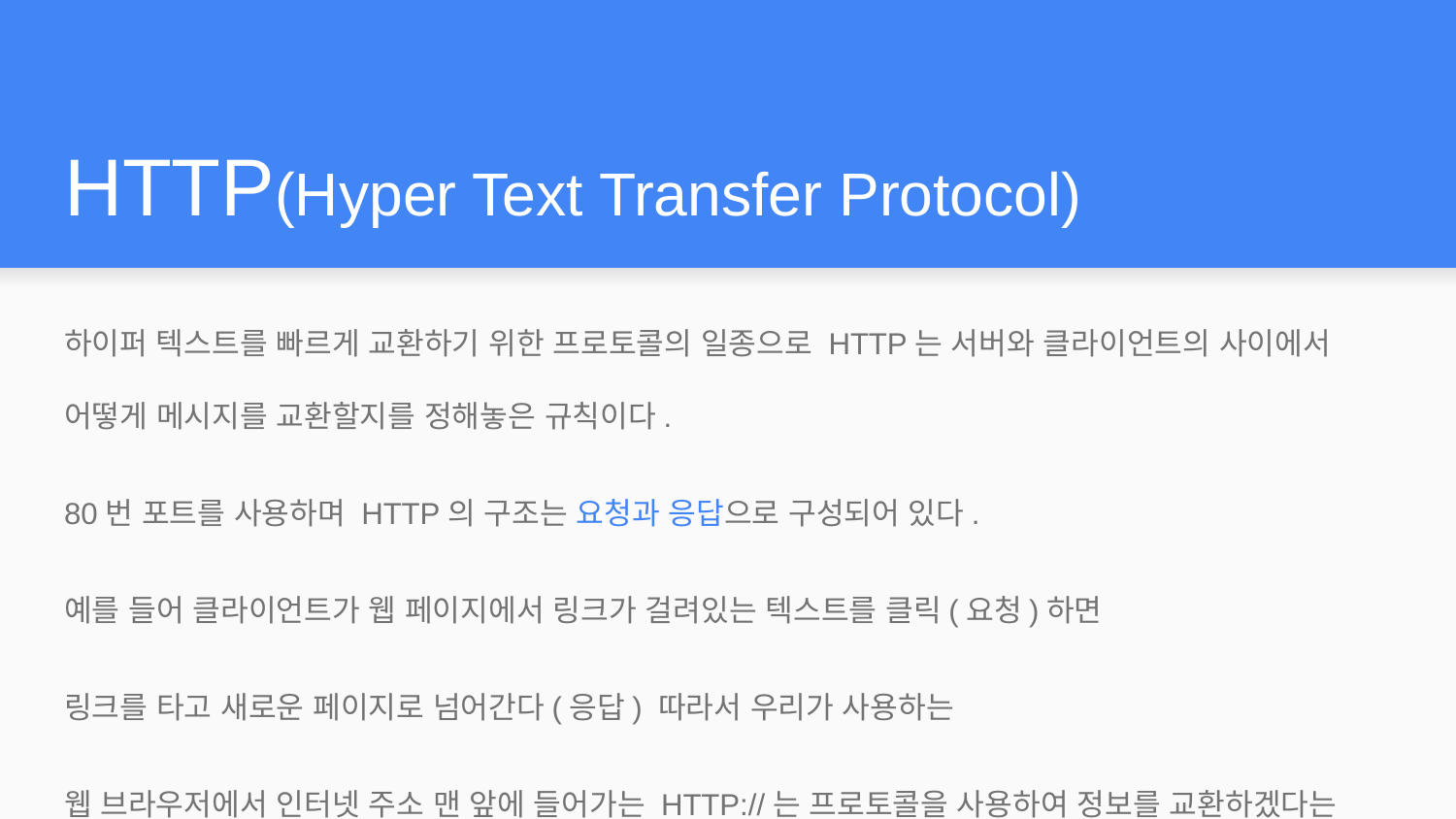

# HTTP(Hyper Text Transfer Protocol)
하이퍼 텍스트를 빠르게 교환하기 위한 프로토콜의 일종으로 HTTP는 서버와 클라이언트의 사이에서 어떻게 메시지를 교환할지를 정해놓은 규칙이다.
80번 포트를 사용하며 HTTP의 구조는 요청과 응답으로 구성되어 있다.
예를 들어 클라이언트가 웹 페이지에서 링크가 걸려있는 텍스트를 클릭(요청)하면
링크를 타고 새로운 페이지로 넘어간다(응답) 따라서 우리가 사용하는
웹 브라우저에서 인터넷 주소 맨 앞에 들어가는 HTTP://는 프로토콜을 사용하여 정보를 교환하겠다는 표시이다.